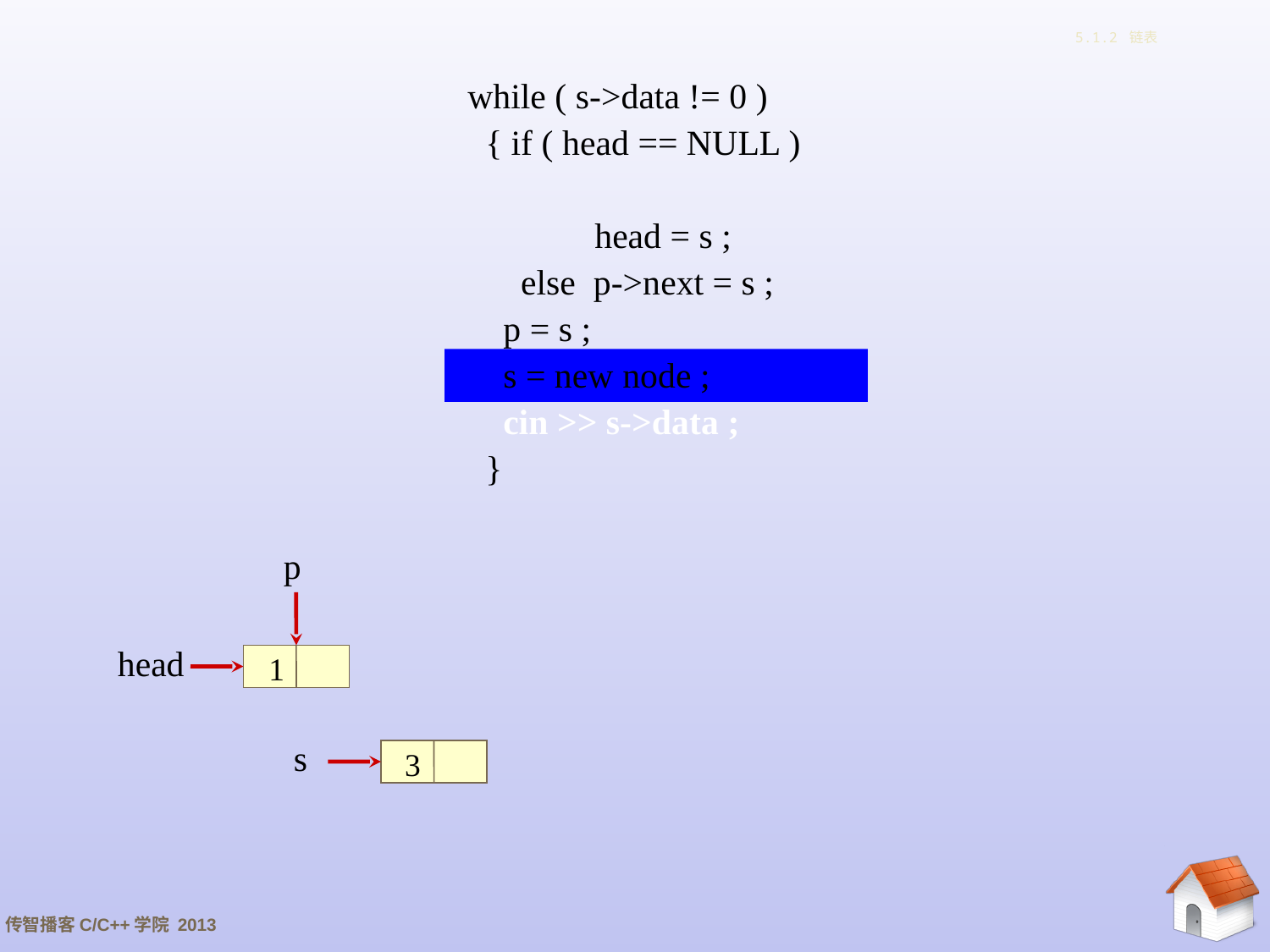

# 5.1.2 链表
while ( s->data != 0 )
  { if ( head == NULL )
	head = s ;
      else  p->next = s ;
    p = s ;
    s = new node ;
    cin >> s->data ;
  }

p

head
1

s
3